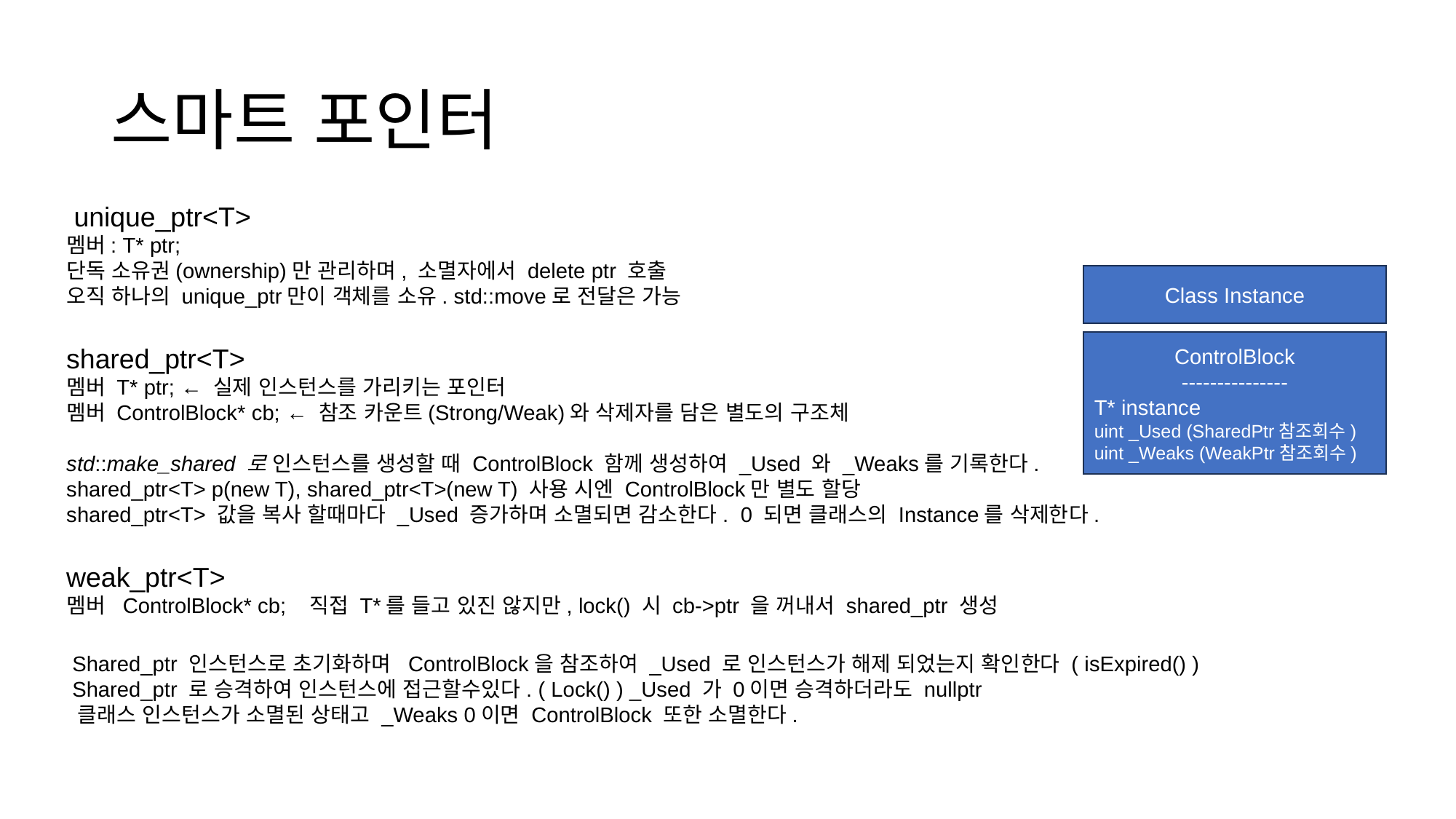

# 스마트 포인터
 unique_ptr<T>
멤버: T* ptr;
단독 소유권(ownership)만 관리하며, 소멸자에서 delete ptr 호출
오직 하나의 unique_ptr만이 객체를 소유. std::move로 전달은 가능

shared_ptr<T>
멤버 T* ptr; ← 실제 인스턴스를 가리키는 포인터
멤버 ControlBlock* cb; ← 참조 카운트(Strong/Weak)와 삭제자를 담은 별도의 구조체

std::make_shared 로 인스턴스를 생성할 때 ControlBlock 함께 생성하여 _Used 와 _Weaks를 기록한다.
shared_ptr<T> p(new T), shared_ptr<T>(new T) 사용 시엔 ControlBlock만 별도 할당
shared_ptr<T> 값을 복사 할때마다 _Used 증가하며 소멸되면 감소한다.  0 되면 클래스의 Instance를 삭제한다.

weak_ptr<T>
멤버  ControlBlock* cb;   직접 T*를 들고 있진 않지만, lock() 시 cb->ptr 을 꺼내서 shared_ptr 생성

 Shared_ptr 인스턴스로 초기화하며  ControlBlock을 참조하여 _Used 로 인스턴스가 해제 되었는지 확인한다 ( isExpired() )
 Shared_ptr 로 승격하여 인스턴스에 접근할수있다. ( Lock() ) _Used 가 0이면 승격하더라도 nullptr
 클래스 인스턴스가 소멸된 상태고 _Weaks 0이면 ControlBlock 또한 소멸한다.
Class Instance
ControlBlock
---------------
T* instance
uint _Used (SharedPtr참조회수)
uint _Weaks (WeakPtr참조회수)